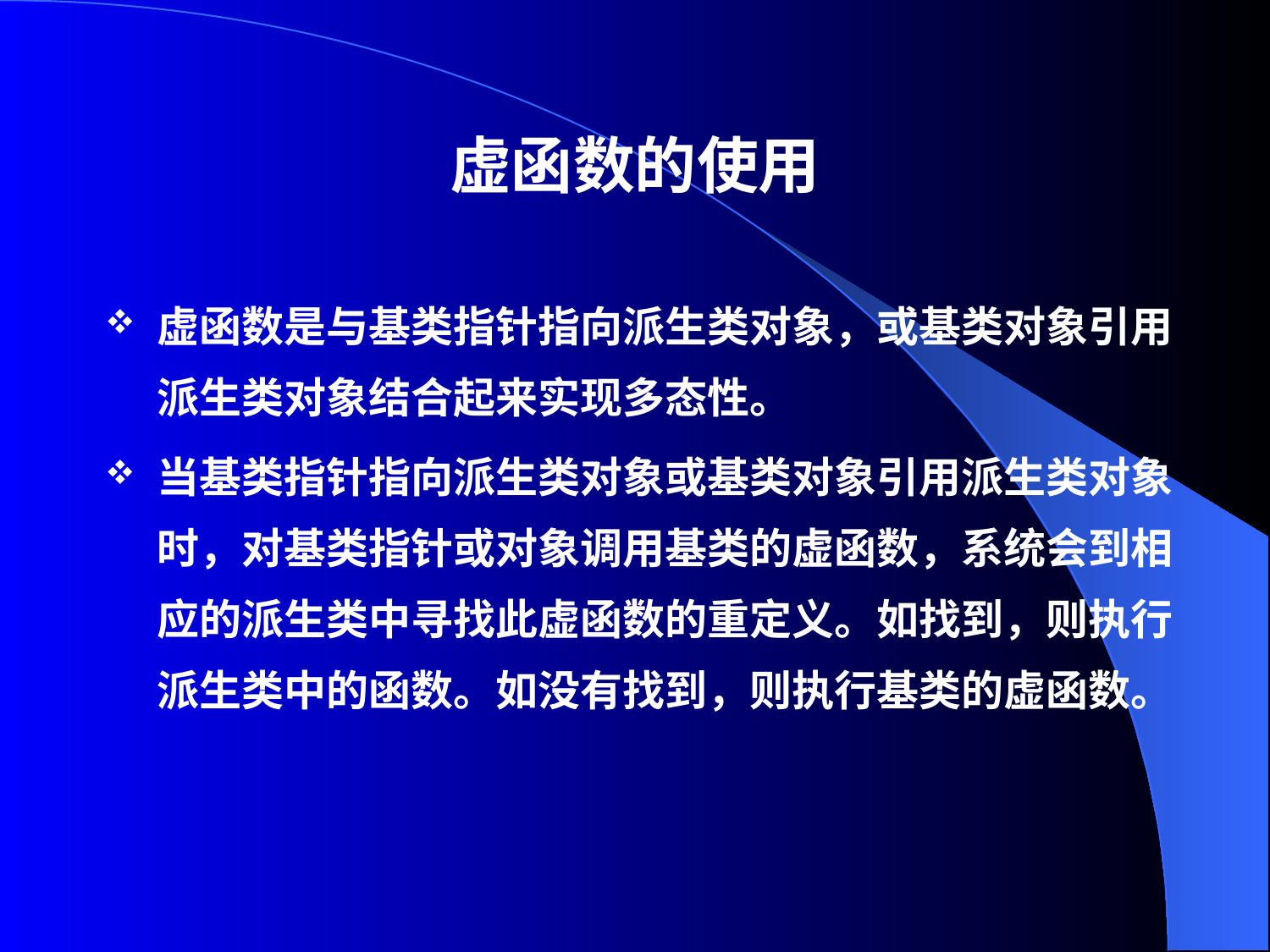

# 虚函数的使用
虚函数是与基类指针指向派生类对象，或基类对象引用派生类对象结合起来实现多态性。
当基类指针指向派生类对象或基类对象引用派生类对象时，对基类指针或对象调用基类的虚函数，系统会到相应的派生类中寻找此虚函数的重定义。如找到，则执行派生类中的函数。如没有找到，则执行基类的虚函数。